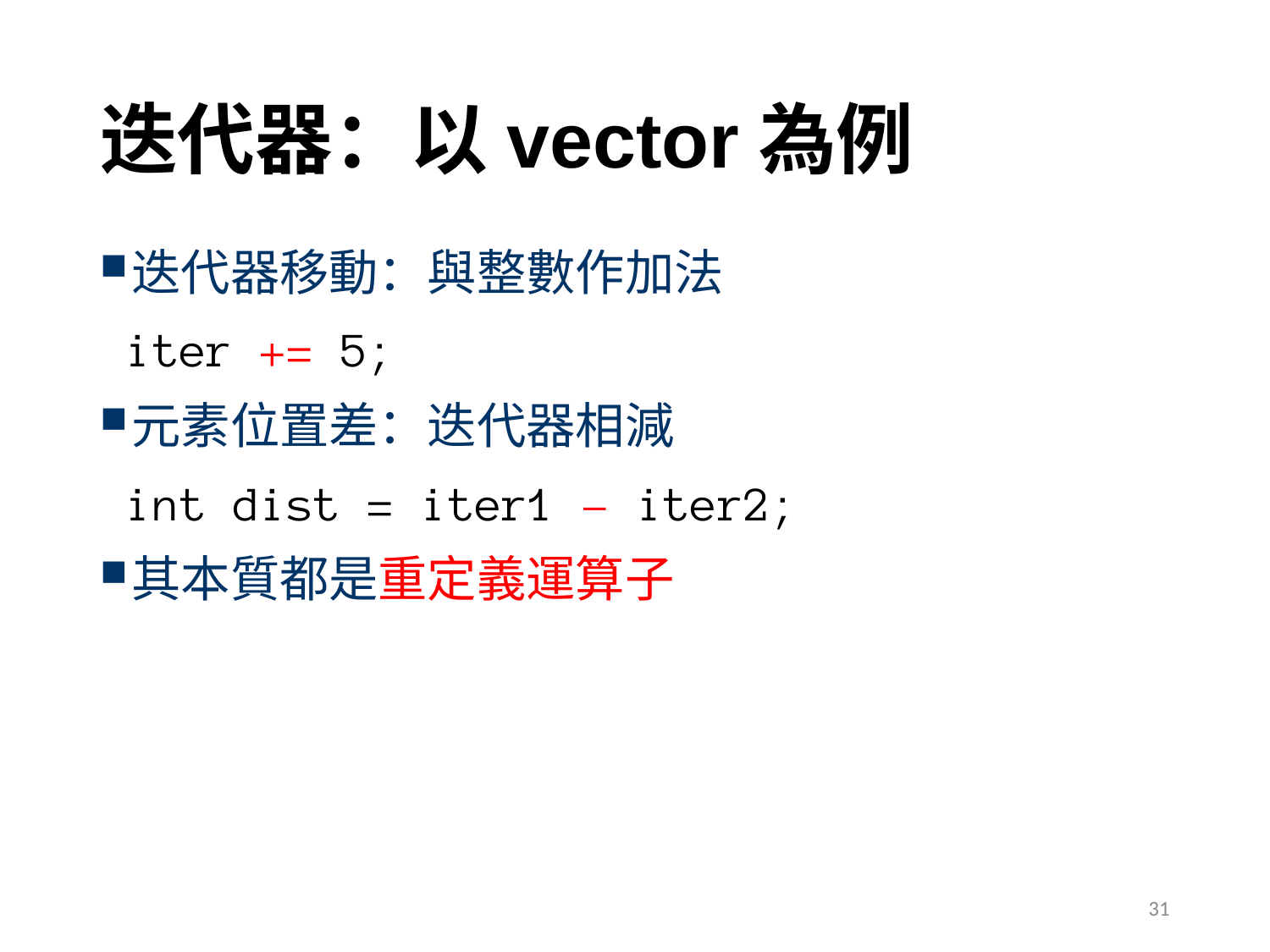

# 迭代器：以vector為例
迭代器移動：與整數作加法
 iter += 5;
元素位置差：迭代器相減
 int dist = iter1 – iter2;
其本質都是重定義運算子

31